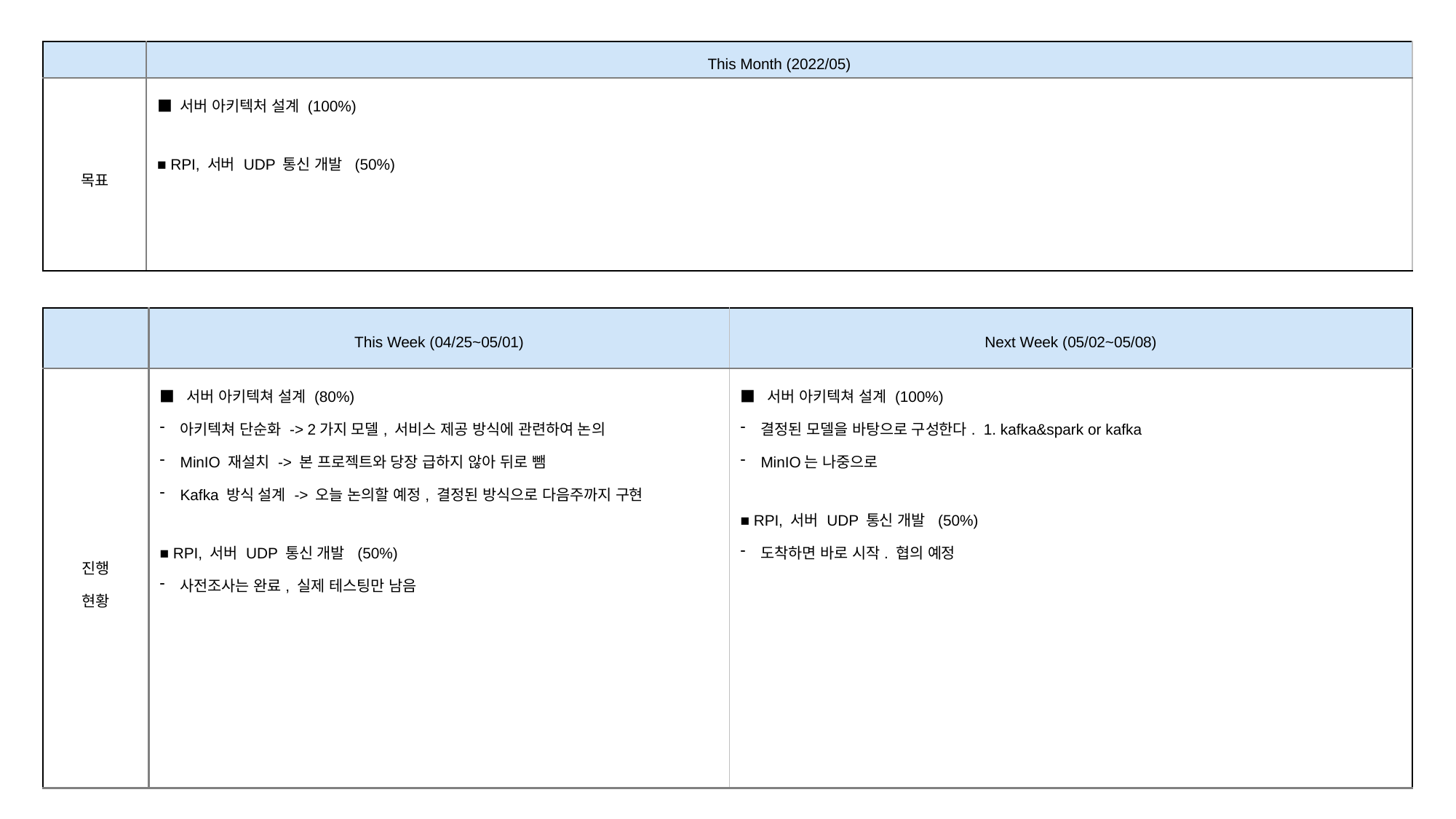

|  | This Month (2022/05) |
| --- | --- |
| 목표 | ■ 서버 아키텍처 설계 (100%) ■ RPI, 서버 UDP 통신 개발 (50%) |
|  | This Week (04/25~05/01) | Next Week (05/02~05/08) |
| --- | --- | --- |
| 진행 현황 | ■ 서버 아키텍쳐 설계 (80%) 아키텍쳐 단순화 -> 2가지 모델, 서비스 제공 방식에 관련하여 논의 MinIO 재설치 -> 본 프로젝트와 당장 급하지 않아 뒤로 뺌 Kafka 방식 설계 -> 오늘 논의할 예정, 결정된 방식으로 다음주까지 구현 ■ RPI, 서버 UDP 통신 개발 (50%) 사전조사는 완료, 실제 테스팅만 남음 | ■ 서버 아키텍쳐 설계 (100%) 결정된 모델을 바탕으로 구성한다. 1. kafka&spark or kafka MinIO는 나중으로 ■ RPI, 서버 UDP 통신 개발 (50%) 도착하면 바로 시작. 협의 예정 |